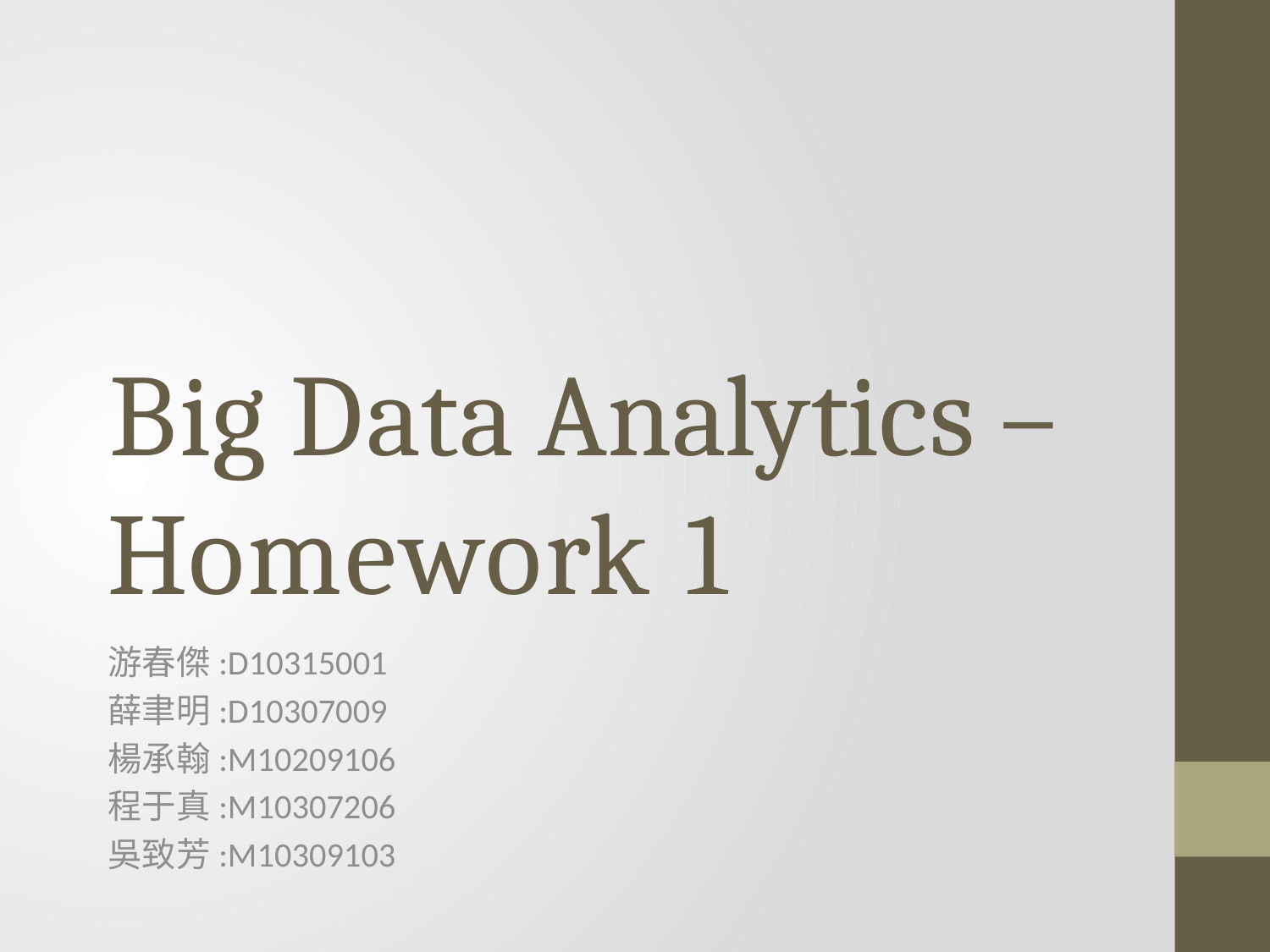

# Big Data Analytics – Homework 1
游春傑:D10315001
薛聿明:D10307009
楊承翰:M10209106
程于真:M10307206
吳致芳:M10309103